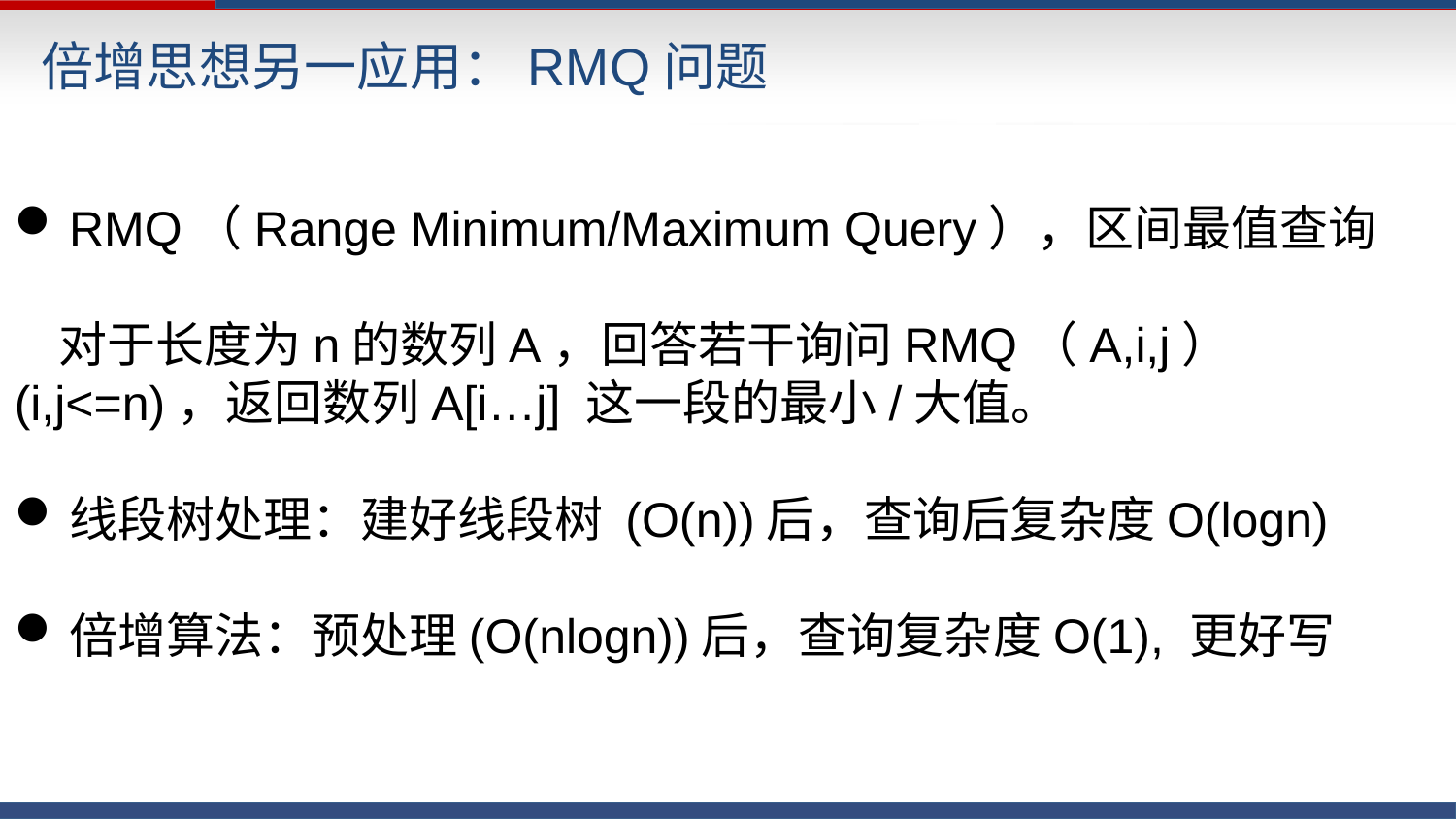

倍增思想另一应用：RMQ问题

RMQ（Range Minimum/Maximum Query），区间最值查询

   对于长度为n的数列A，回答若干询问RMQ（A,i,j）(i,j<=n)，返回数列A[i…j] 这一段的最小/大值。

线段树处理：建好线段树 (O(n))后，查询后复杂度O(logn)

倍增算法：预处理(O(nlogn))后，查询复杂度O(1), 更好写